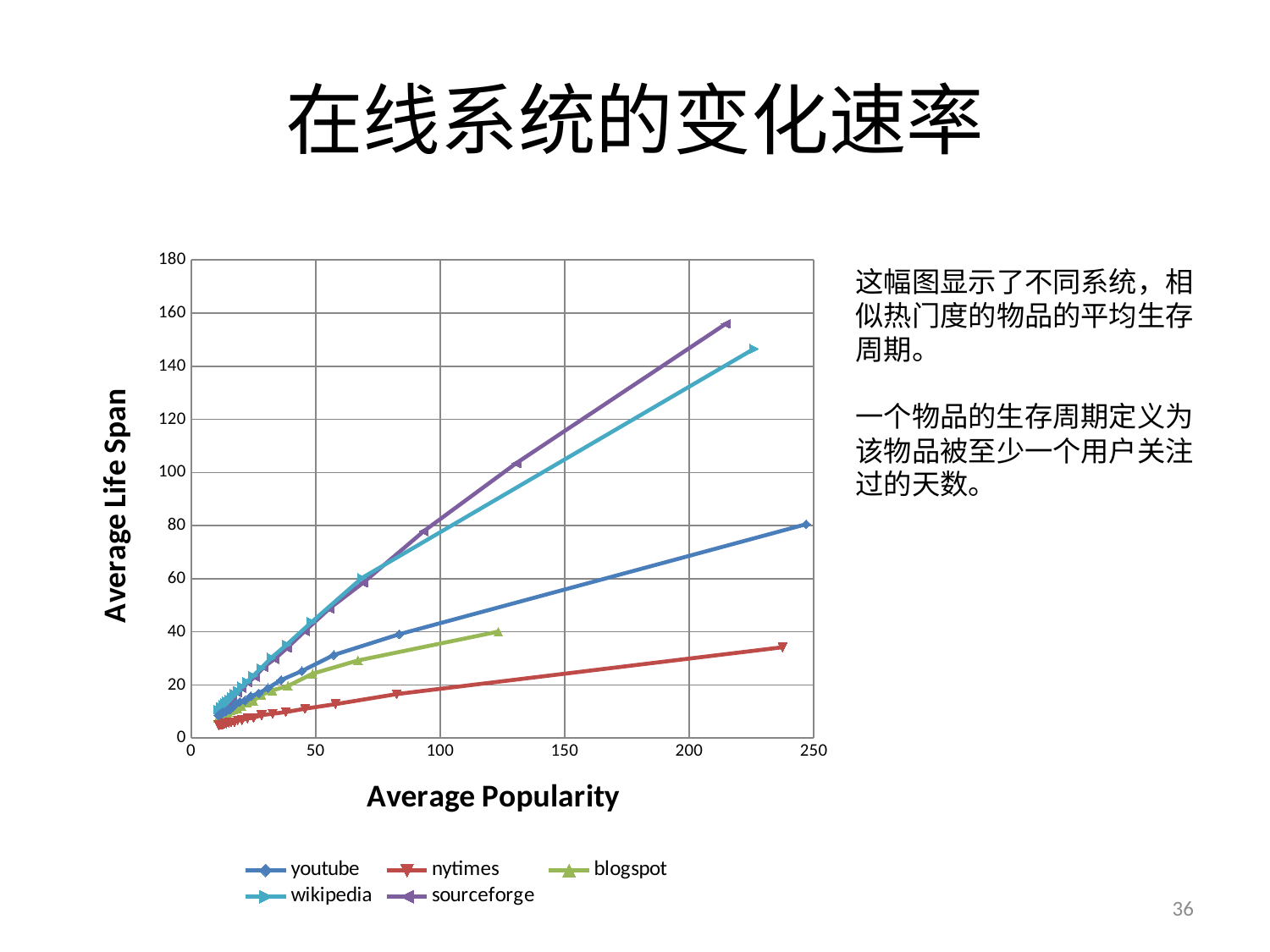

# 在线系统的变化速率

### Chart

| Category |  |  |  |  |  |
|---|---|---|---|---|---|
这幅图显示了不同系统，相似热门度的物品的平均生存周期。

一个物品的生存周期定义为该物品被至少一个用户关注过的天数。
36